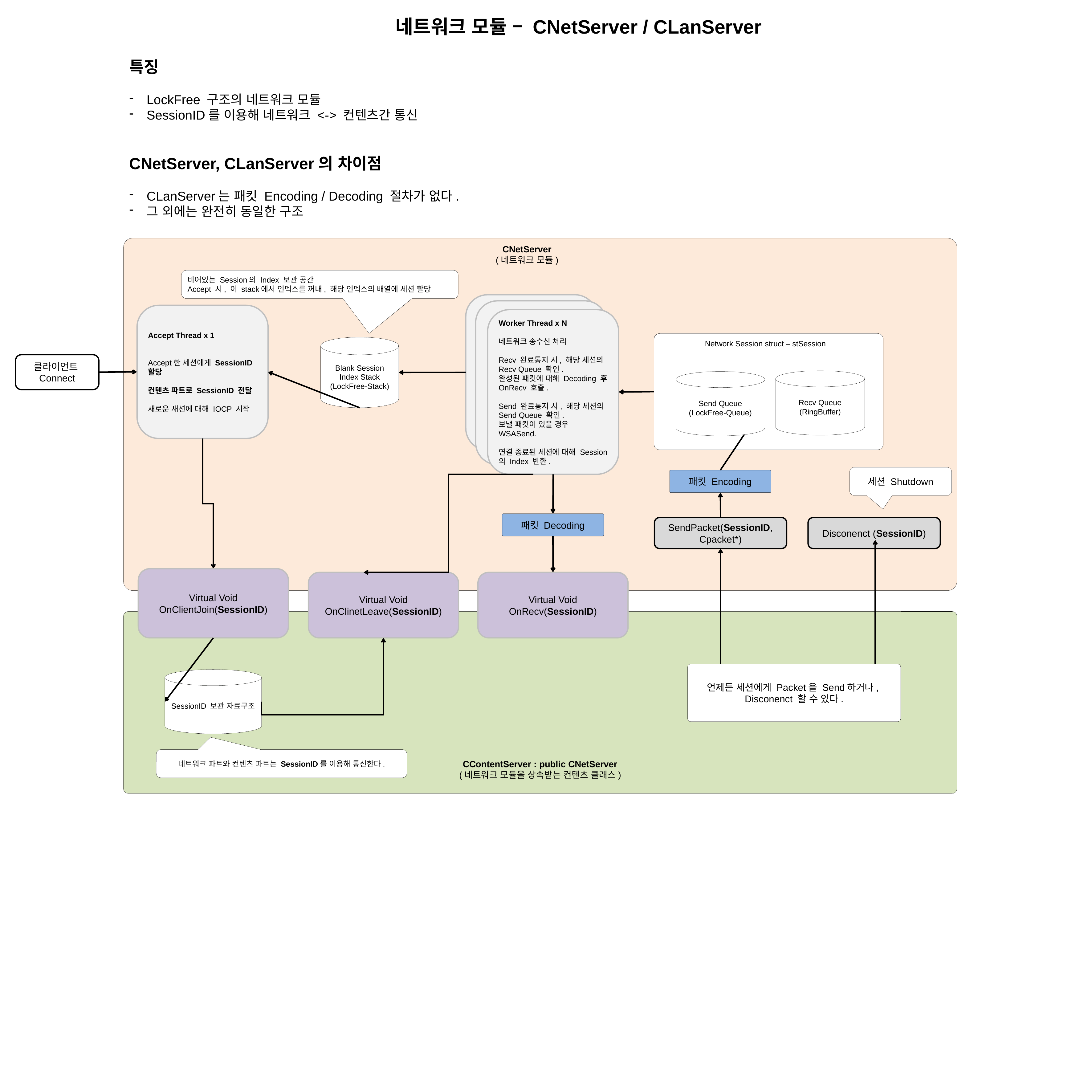

네트워크 모듈 – CNetServer / CLanServer
특징

LockFree 구조의 네트워크 모듈
SessionID를 이용해 네트워크 <-> 컨텐츠간 통신

CNetServer, CLanServer의 차이점

CLanServer는 패킷 Encoding / Decoding 절차가 없다.
그 외에는 완전히 동일한 구조

CNetServer
(네트워크 모듈)
CNetServer
(네트워크 송수신 담당 엔진)
비어있는 Session의 Index 보관 공간
Accept 시, 이 stack에서 인덱스를 꺼내, 해당 인덱스의 배열에 세션 할당

Accept Thread x 1

Accept한 세션에게 SessionID 할당

컨텐츠 파트로 SessionID 전달

새로운 새션에 대해 IOCP 시작
Worker Thread x N

네트워크 송수신 처리

Recv 완료통지 시, 해당 세션의 Recv Queue 확인.
완성된 패킷에 대해 Decoding 후 OnRecv 호출.

Send 완료통지 시, 해당 세션의 Send Queue 확인.
보낼 패킷이 있을 경우 WSASend.

연결 종료된 세션에 대해 Session의 Index 반환.

Network Session struct – stSession
Blank Session Index Stack
(LockFree-Stack)
클라이언트
Connect
Recv Queue
(RingBuffer)
Send Queue
(LockFree-Queue)
세션 Shutdown
패킷 Encoding
패킷 Decoding
SendPacket(SessionID, Cpacket*)
Disconenct (SessionID)
Virtual Void OnClientJoin(SessionID)
Virtual Void OnClinetLeave(SessionID)
Virtual Void OnRecv(SessionID)

언제든 세션에게 Packet을 Send하거나,
Disconenct 할 수 있다.
SessionID 보관 자료구조
네트워크 파트와 컨텐츠 파트는 SessionID를 이용해 통신한다.
CContentServer : public CNetServer
(네트워크 모듈을 상속받는 컨텐츠 클래스)